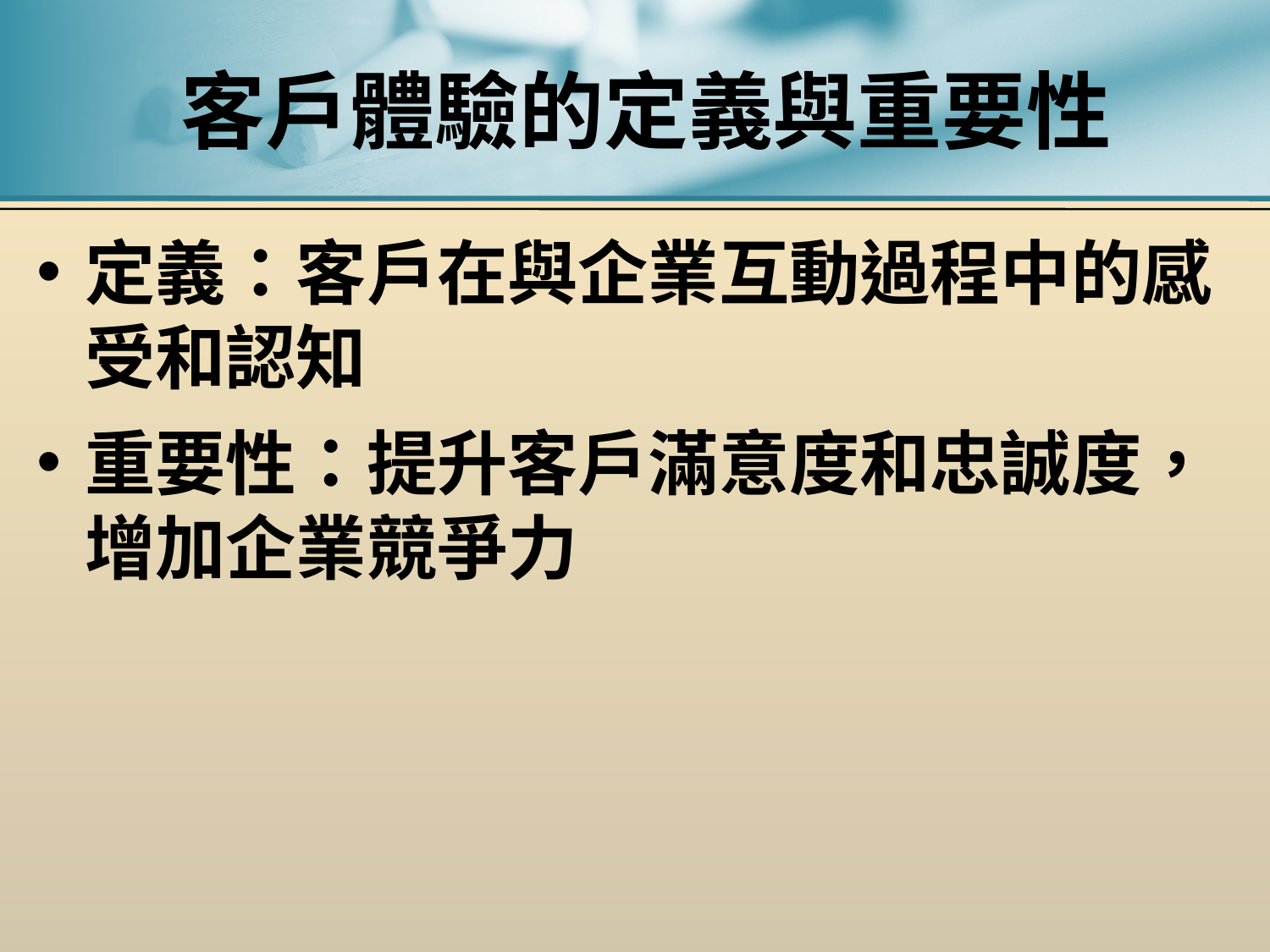

# 客戶體驗的定義與重要性
定義：客戶在與企業互動過程中的感受和認知
重要性：提升客戶滿意度和忠誠度，增加企業競爭力